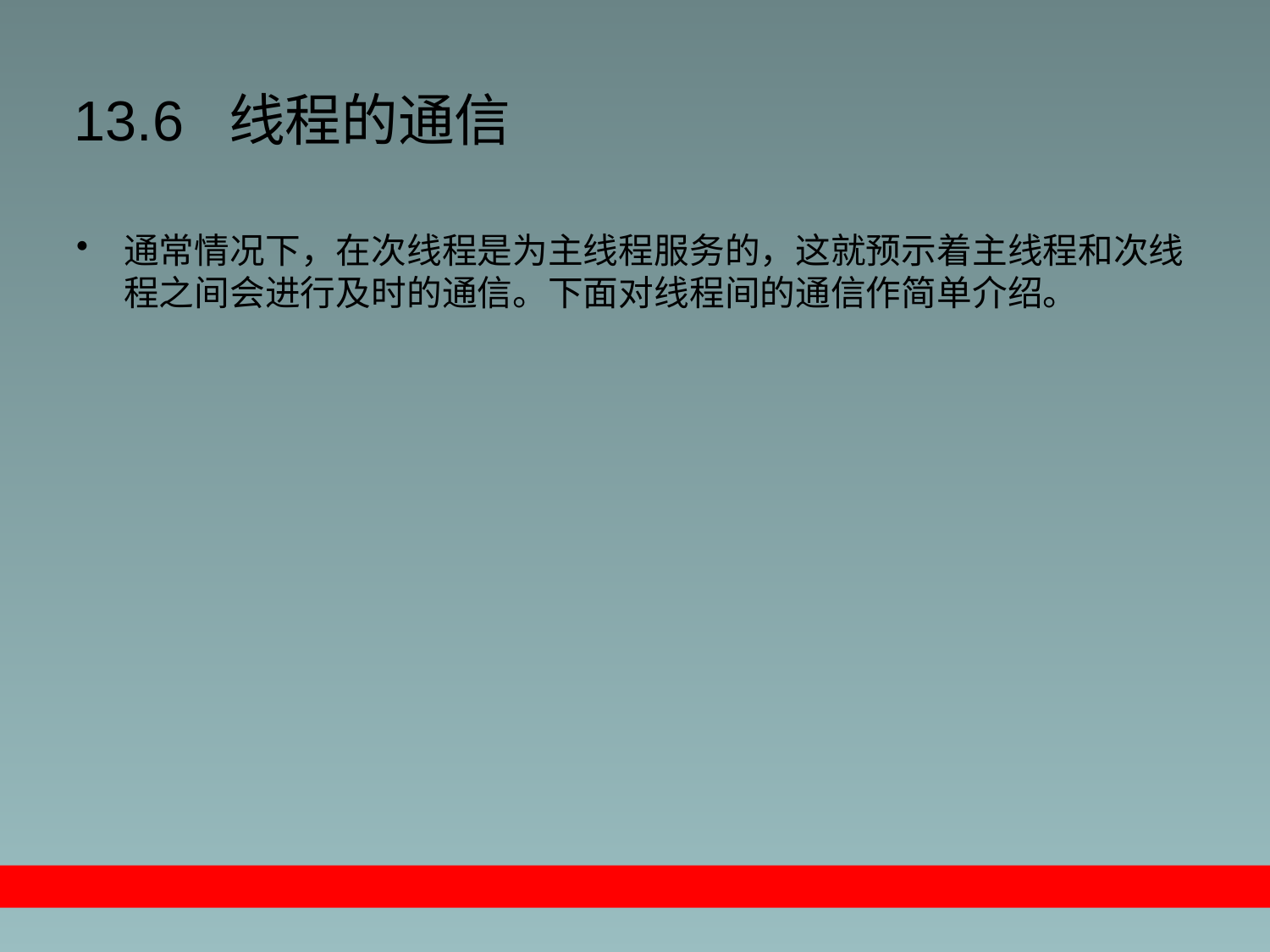

# 13.6  线程的通信
通常情况下，在次线程是为主线程服务的，这就预示着主线程和次线程之间会进行及时的通信。下面对线程间的通信作简单介绍。